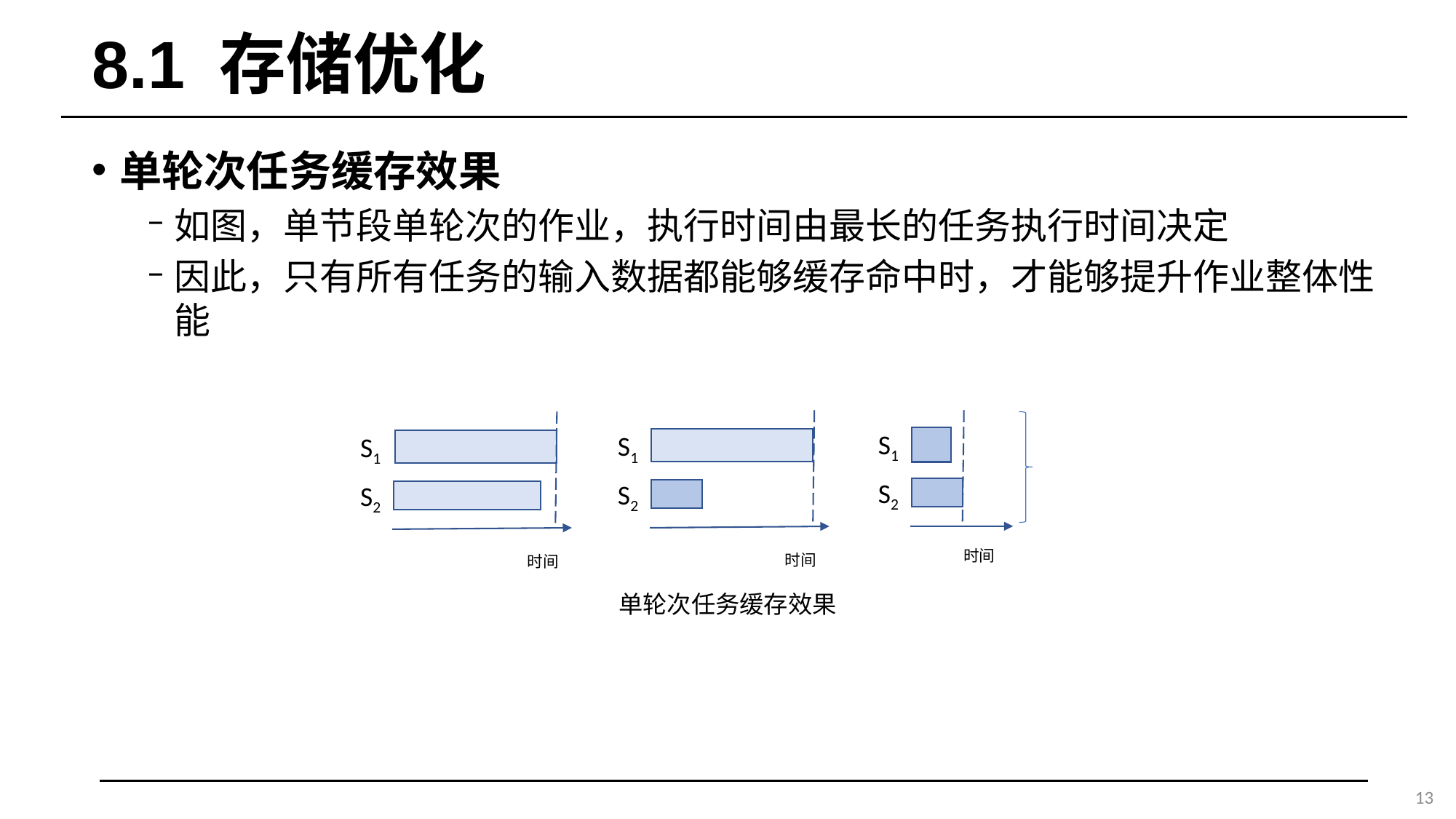

# 8.1 存储优化
单轮次任务缓存效果
如图，单节段单轮次的作业，执行时间由最长的任务执行时间决定
因此，只有所有任务的输入数据都能够缓存命中时，才能够提升作业整体性能

S1
S1
S1

S2
S2
S2

时间
时间
时间
单轮次任务缓存效果
13